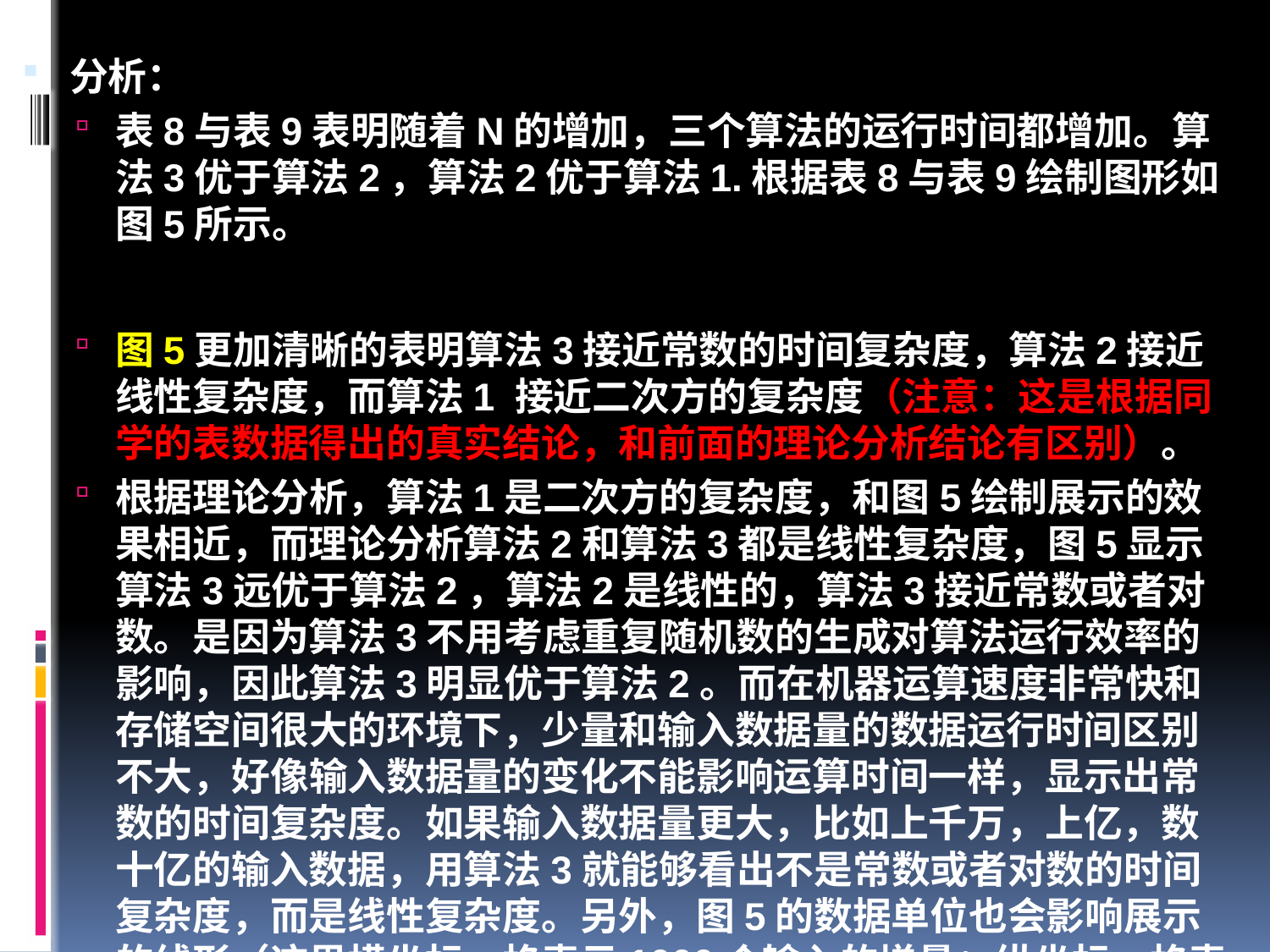

分析：
表8与表9表明随着N的增加，三个算法的运行时间都增加。算法3优于算法2，算法2优于算法1.根据表8与表9绘制图形如图5所示。

图5更加清晰的表明算法3接近常数的时间复杂度，算法2接近线性复杂度，而算法1 接近二次方的复杂度（注意：这是根据同学的表数据得出的真实结论，和前面的理论分析结论有区别）。
根据理论分析，算法1是二次方的复杂度，和图5绘制展示的效果相近，而理论分析算法2和算法3都是线性复杂度，图5显示算法3远优于算法2，算法2是线性的，算法3接近常数或者对数。是因为算法3不用考虑重复随机数的生成对算法运行效率的影响，因此算法3明显优于算法2。而在机器运算速度非常快和存储空间很大的环境下，少量和输入数据量的数据运行时间区别不大，好像输入数据量的变化不能影响运算时间一样，显示出常数的时间复杂度。如果输入数据量更大，比如上千万，上亿，数十亿的输入数据，用算法3就能够看出不是常数或者对数的时间复杂度，而是线性复杂度。另外，图5的数据单位也会影响展示的线形（这里横坐标一格表示1000个输入的增量；纵坐标一格表示0.05s 的输出时间增量）